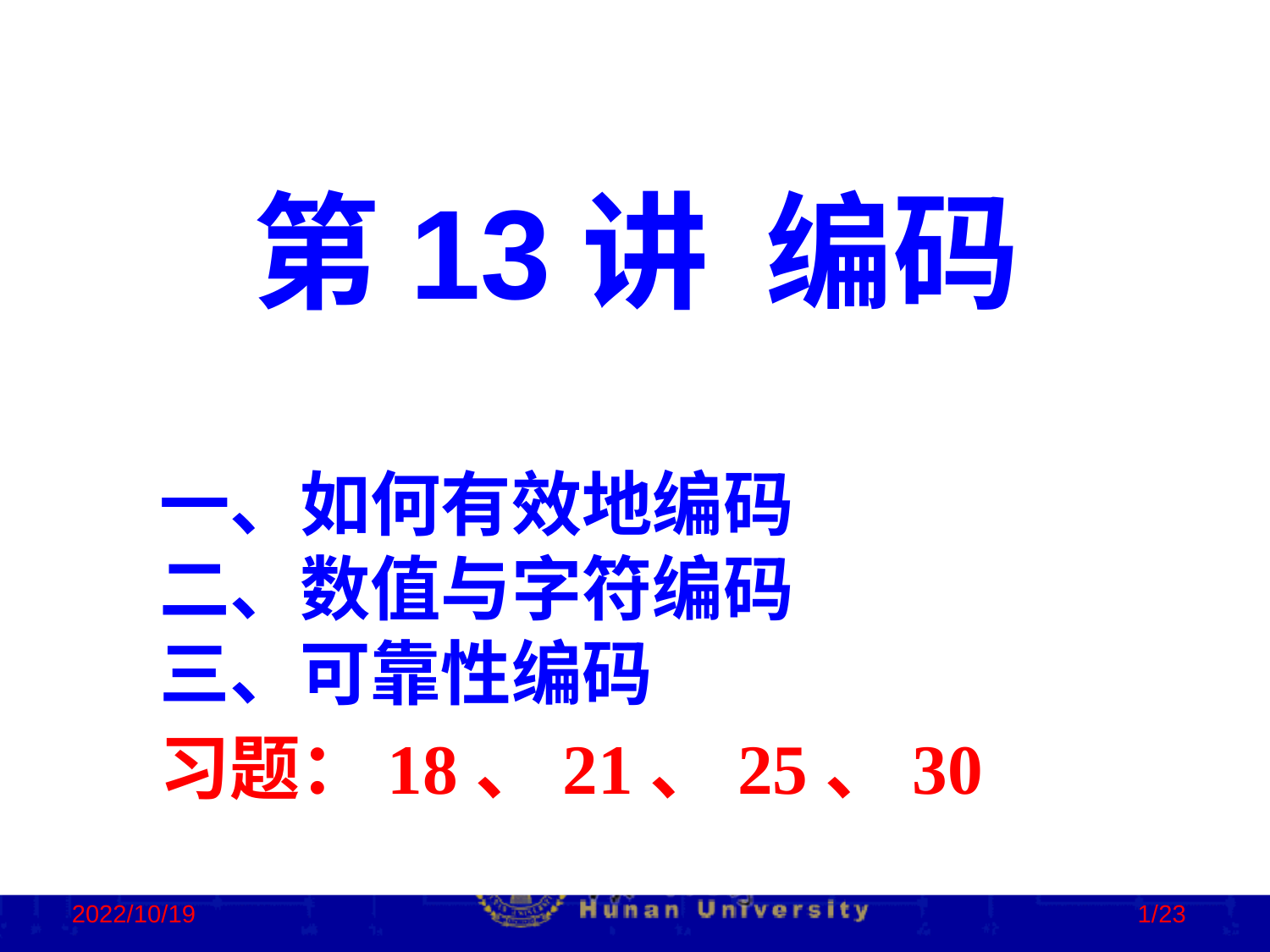

第13讲  编码
一、如何有效地编码
二、数值与字符编码
三、可靠性编码
习题：18、21、25、30
2022/10/19
1/23